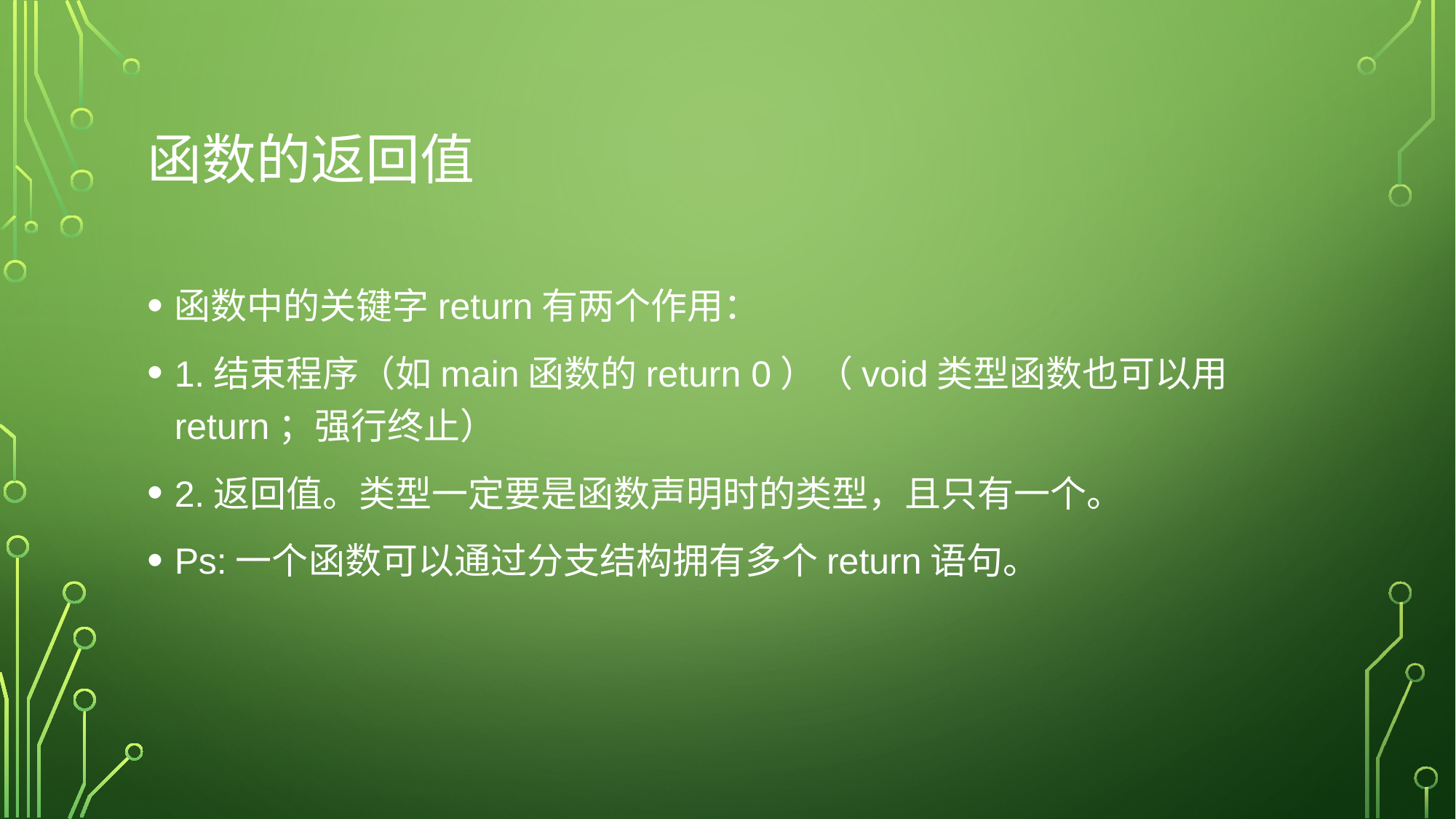

# 函数的返回值
函数中的关键字return有两个作用：
1.结束程序（如main函数的return 0）（void类型函数也可以用return；强行终止）
2.返回值。类型一定要是函数声明时的类型，且只有一个。
Ps:一个函数可以通过分支结构拥有多个return语句。